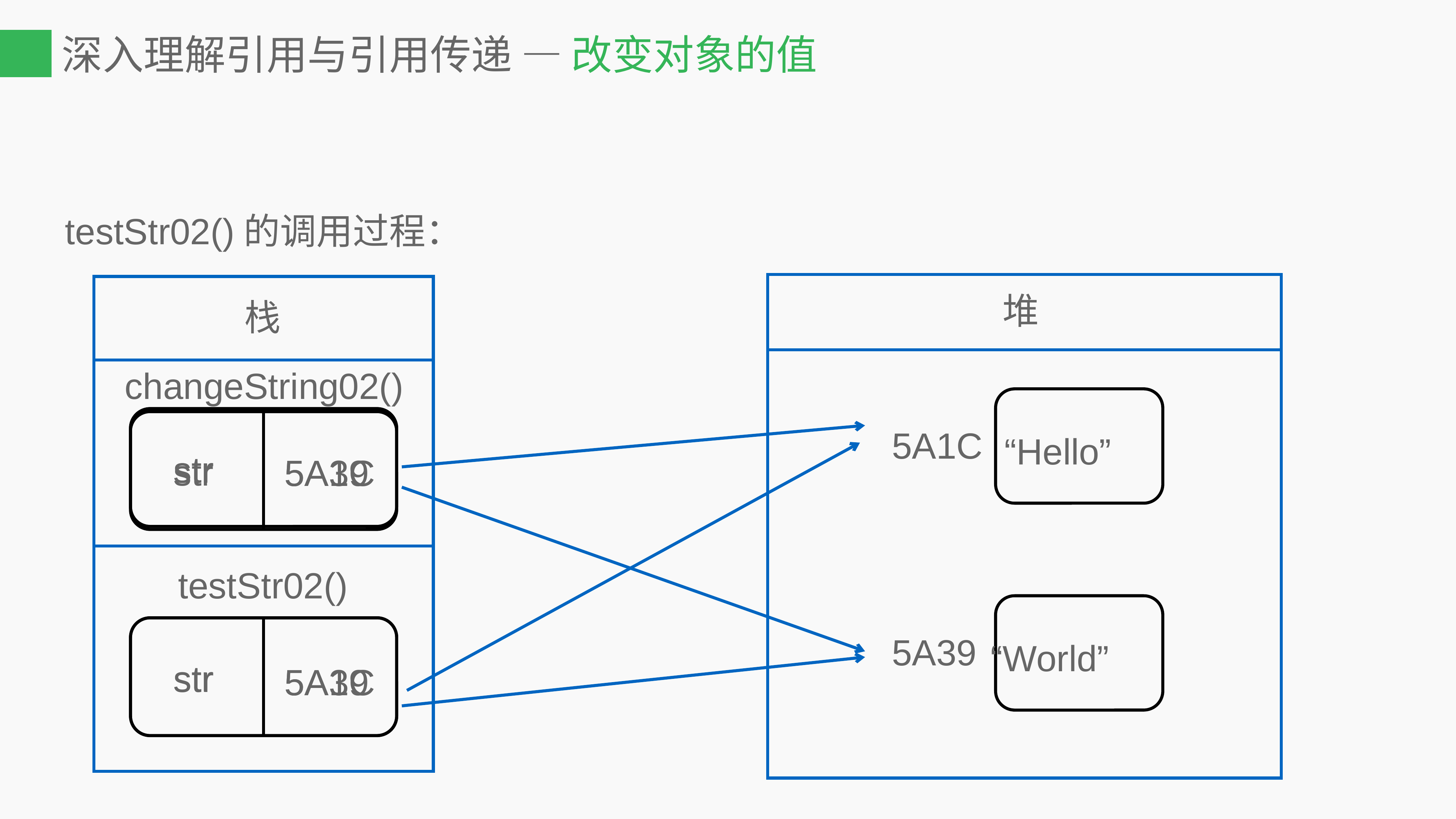

# 深入理解引用与引用传递 — 改变对象的值
testStr02()的调用过程：

堆

栈
changeString02()

5A1C
“Hello”

str
5A39

str
5A1C

str

testStr02()

5A39
“World”

str
5A39

str
5A1C